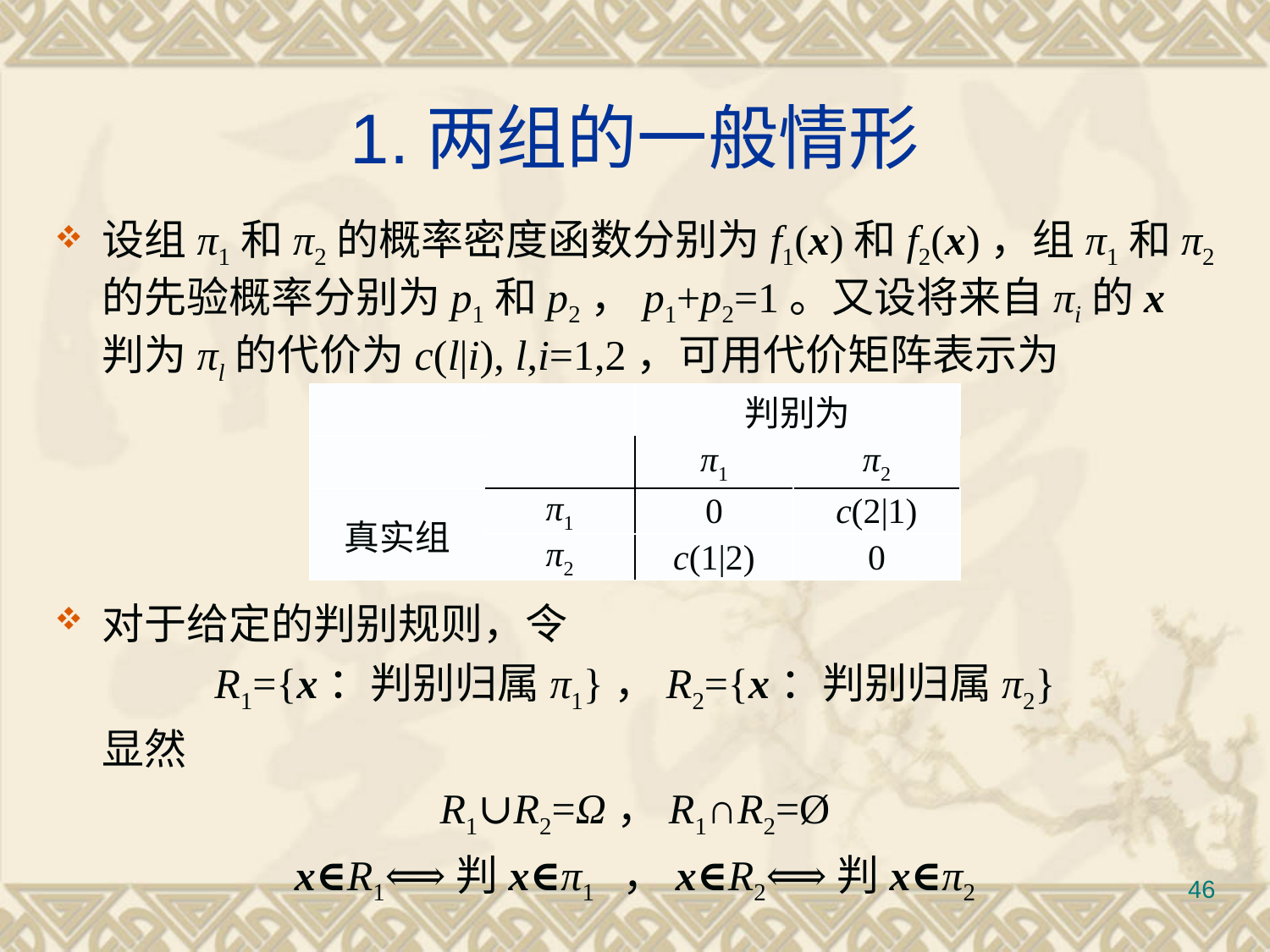

# 1.两组的一般情形
设组π1和π2的概率密度函数分别为f1(x)和f2(x)，组π1和π2的先验概率分别为p1和p2，p1+p2=1。又设将来自πi的x判为πl的代价为c(l|i), l,i=1,2，可用代价矩阵表示为

对于给定的判别规则，令
R1={x：判别归属π1}，R2={x：判别归属π2}
	显然
R1∪R2=Ω，R1∩R2=Ø
x∈R1⟺判x∈π1   ，x∈R2⟺判x∈π2
|  |  | 判别为 |  |
| --- | --- | --- | --- |
|  |  | π1 | π2 |
| 真实组 | π1 | 0 | c(2|1) |
|  | π2 | c(1|2) | 0 |
46